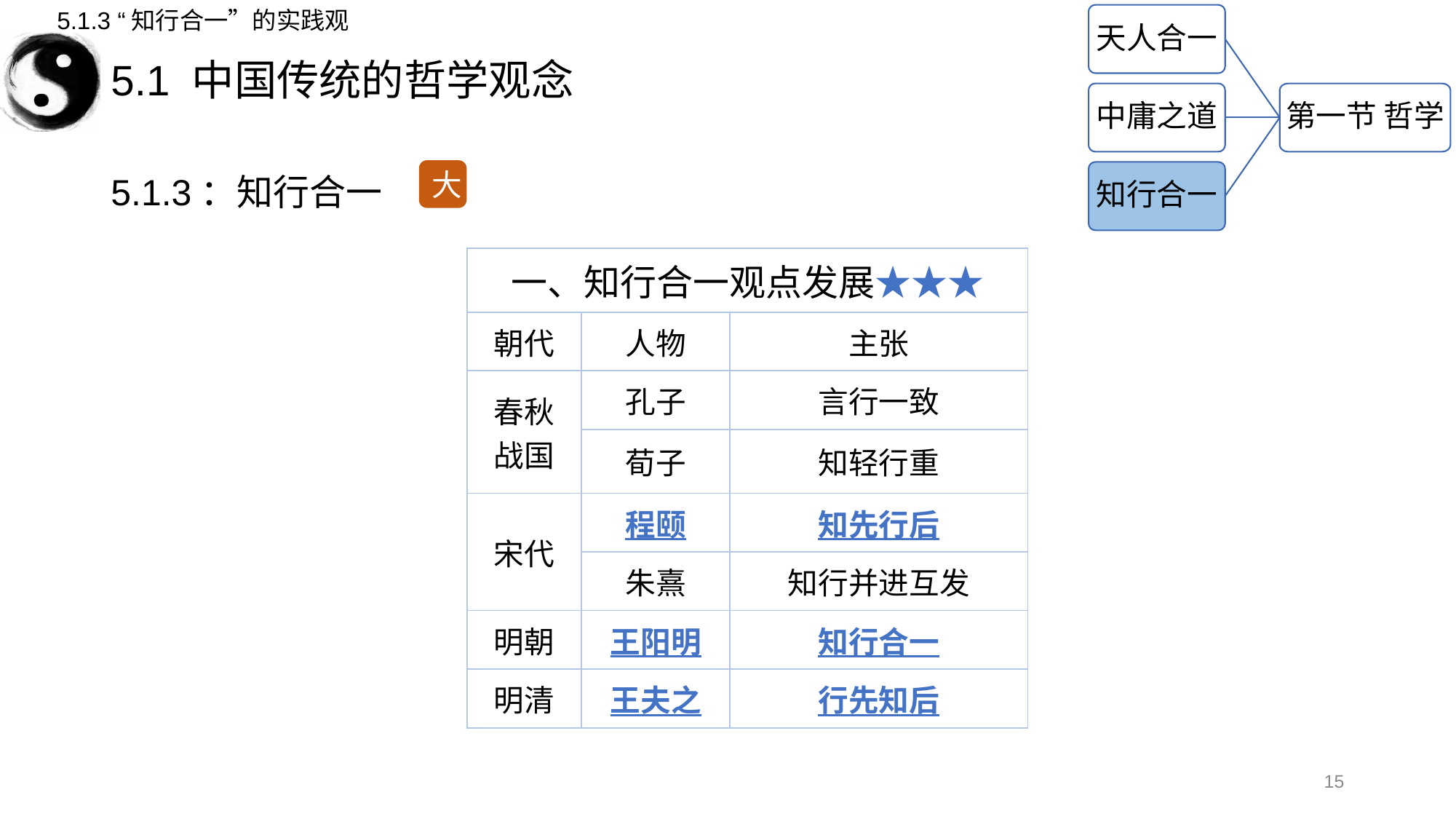

5.1.3 “知行合一”的实践观
天人合一
# 5.1 中国传统的哲学观念

中庸之道
第一节 哲学

5.1.3：知行合一

大
知行合一
| 一、知行合一观点发展★★★ |  |  |
| --- | --- | --- |
| 朝代 | 人物 | 主张 |
| 春秋 战国 | 孔子 | 言行一致 |
|  | 荀子 | 知轻行重 |
| 宋代 | 程颐 | 知先行后 |
|  | 朱熹 | 知行并进互发 |
| 明朝 | 王阳明 | 知行合一 |
| 明清 | 王夫之 | 行先知后 |
15